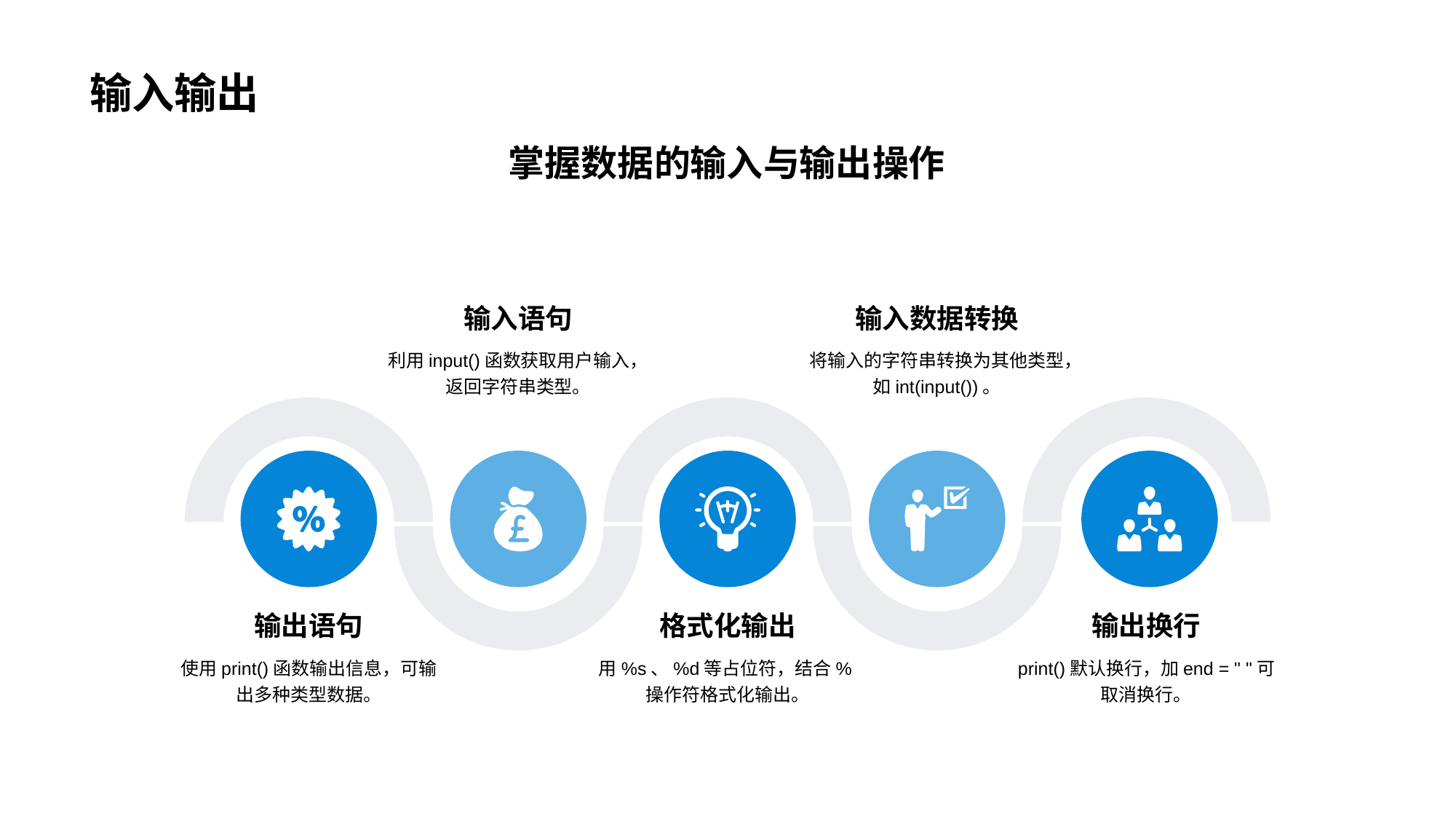

# 输入输出
掌握数据的输入与输出操作
输入语句
利用input()函数获取用户输入，返回字符串类型。

输入数据转换
将输入的字符串转换为其他类型，如int(input())。

格式化输出
用%s、%d等占位符，结合%操作符格式化输出。

输出换行
print()默认换行，加end = " "可取消换行。

输出语句
使用print()函数输出信息，可输出多种类型数据。